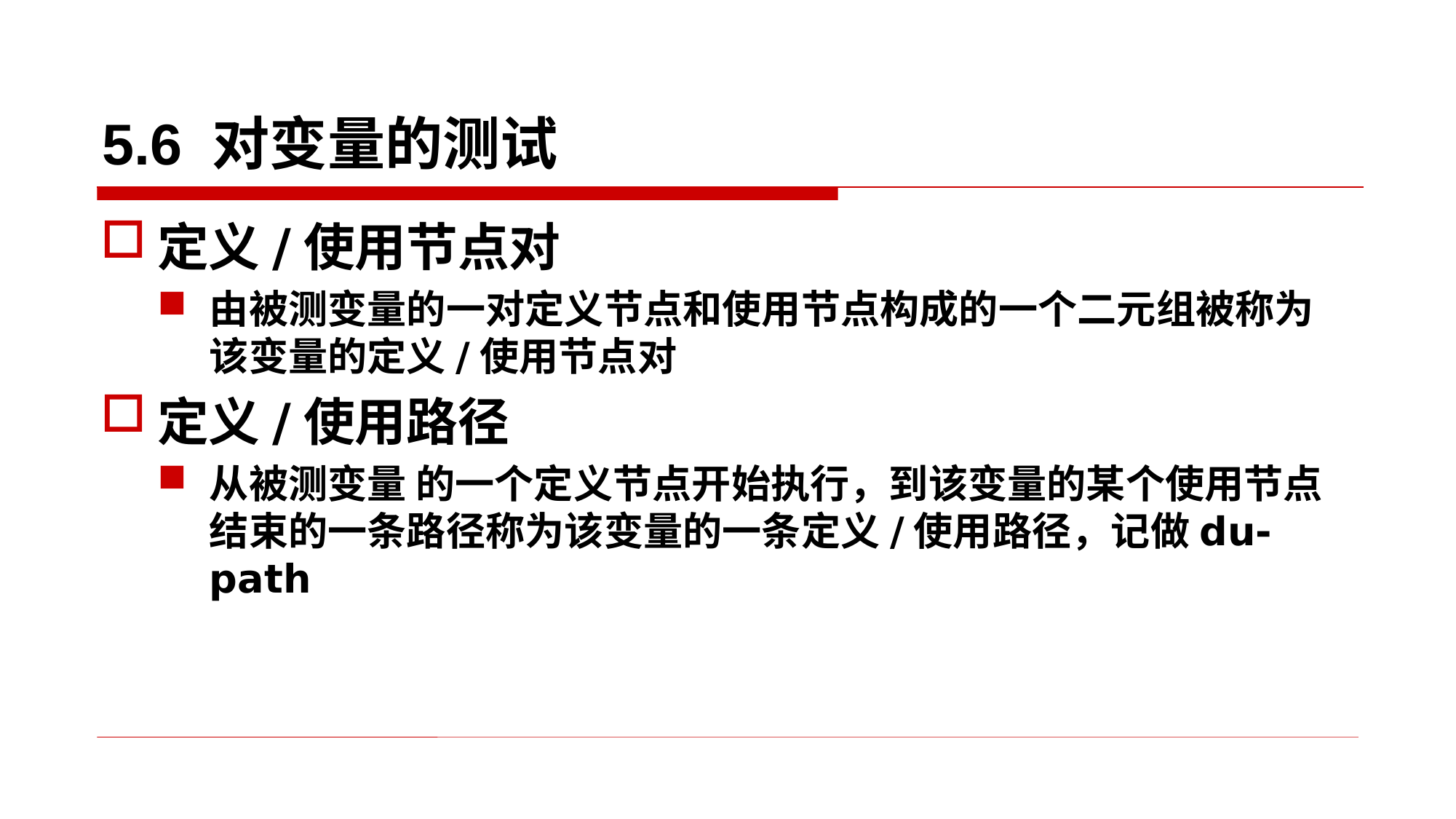

# 5.6 对变量的测试
定义/使用节点对
由被测变量的一对定义节点和使用节点构成的一个二元组被称为该变量的定义/使用节点对
定义/使用路径
从被测变量 的一个定义节点开始执行，到该变量的某个使用节点结束的一条路径称为该变量的一条定义/使用路径，记做du-path
8